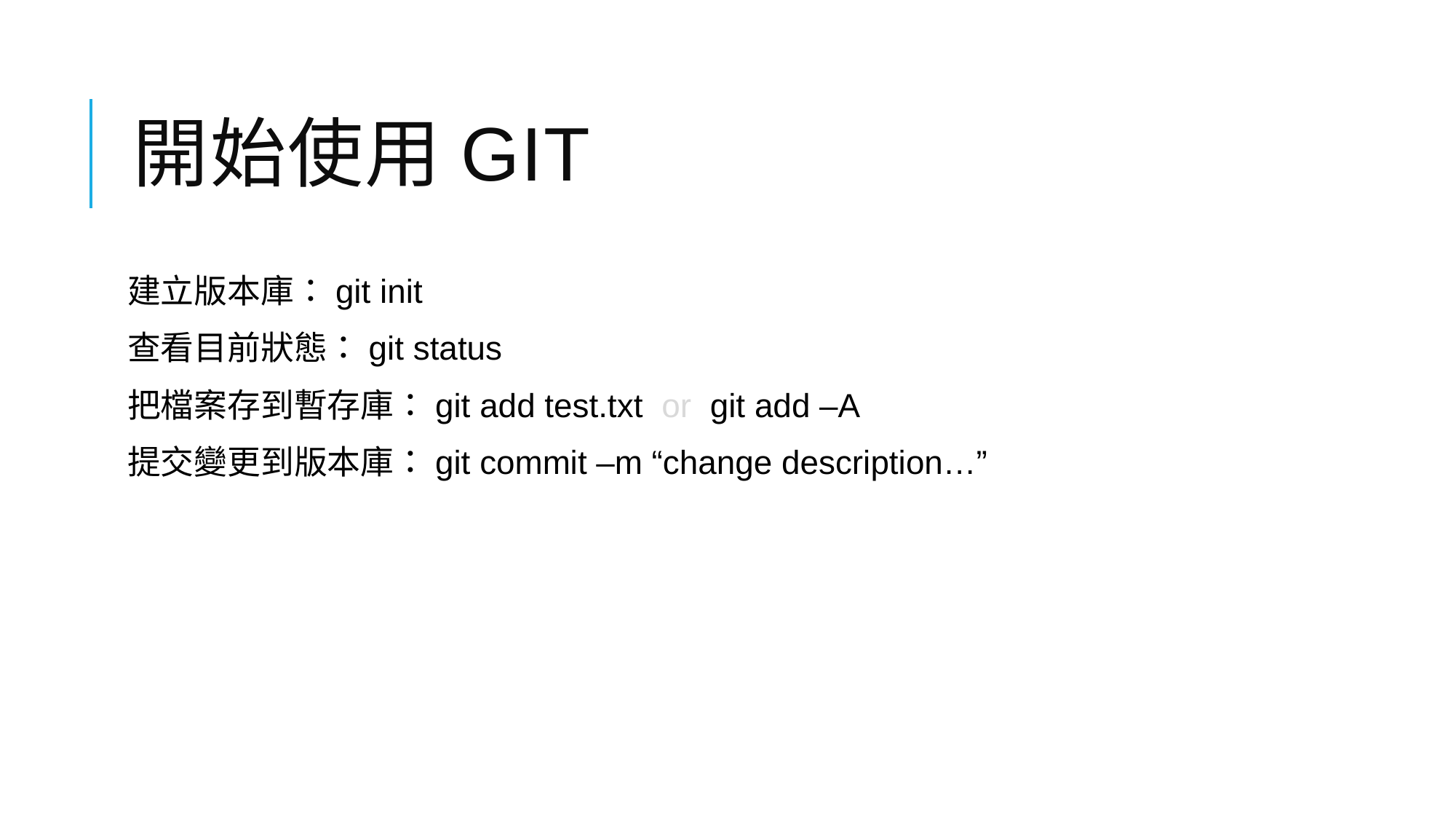

# 開始使用GIT
建立版本庫：git init
查看目前狀態：git status
把檔案存到暫存庫：git add test.txt  or  git add –A
提交變更到版本庫：git commit –m “change description…”